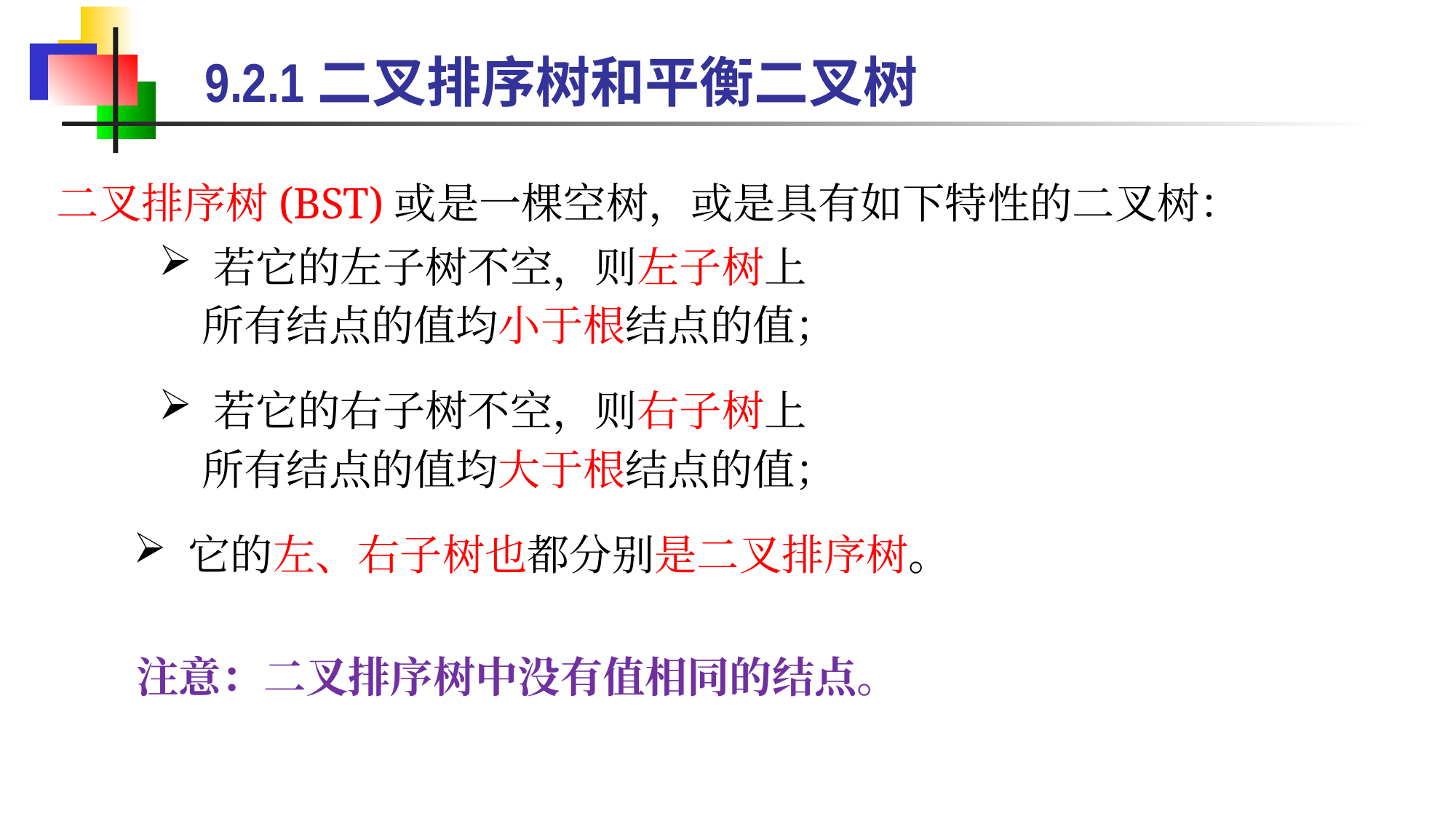

# 9.2.1二叉排序树和平衡二叉树
     二叉排序树(BST)或是一棵空树，或是具有如下特性的二叉树：
若它的左子树不空，则左子树上
   所有结点的值均小于根结点的值；
若它的右子树不空，则右子树上
   所有结点的值均大于根结点的值；
它的左、右子树也都分别是二叉排序树。
注意：二叉排序树中没有值相同的结点。